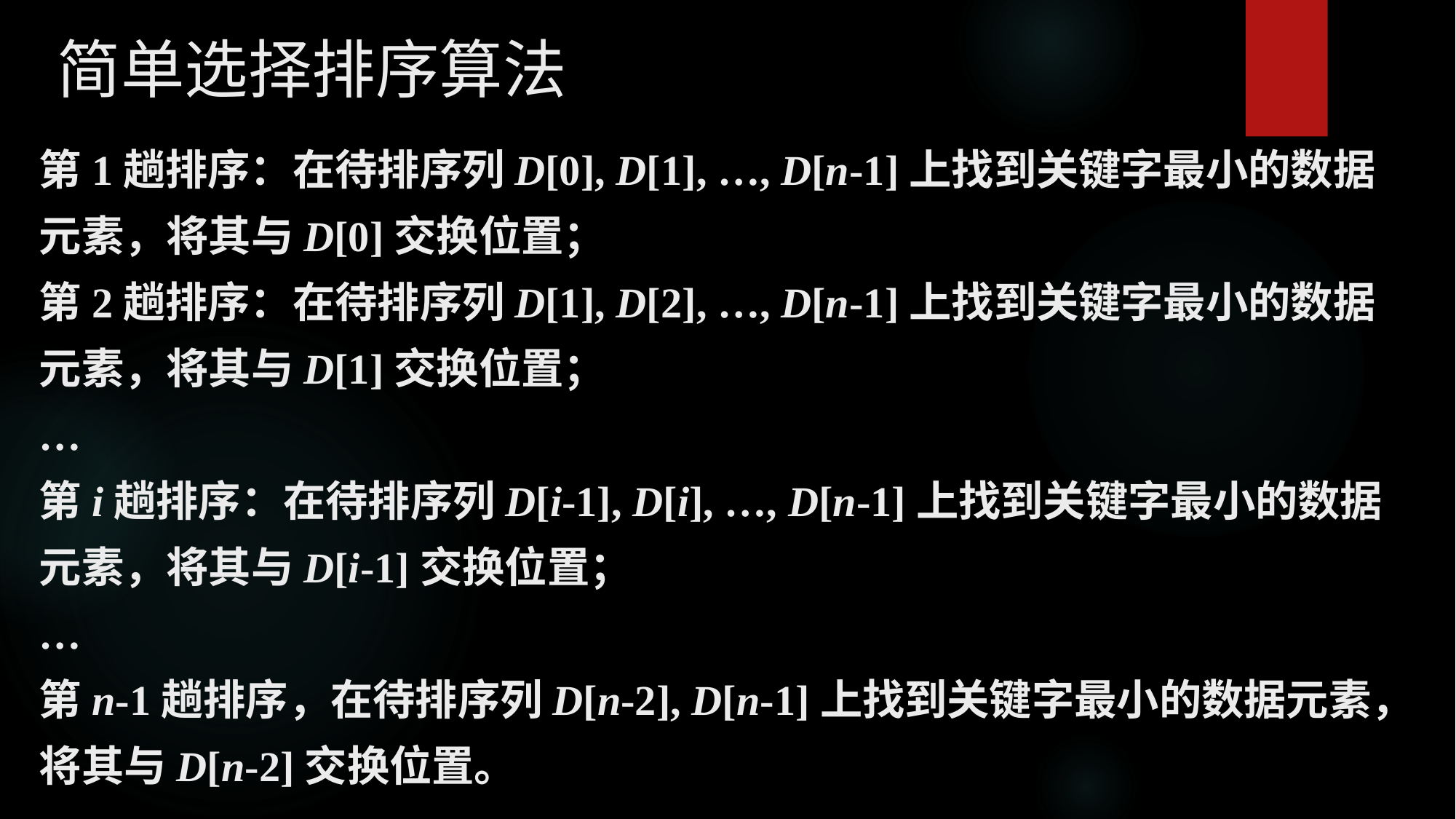

# 简单选择排序算法
第1趟排序：在待排序列D[0], D[1], …, D[n-1]上找到关键字最小的数据元素，将其与D[0]交换位置；
第2趟排序：在待排序列D[1], D[2], …, D[n-1]上找到关键字最小的数据元素，将其与D[1]交换位置；
…
第i趟排序：在待排序列D[i-1], D[i], …, D[n-1]上找到关键字最小的数据元素，将其与D[i-1]交换位置；
…
第n-1趟排序，在待排序列D[n-2], D[n-1]上找到关键字最小的数据元素，将其与D[n-2]交换位置。